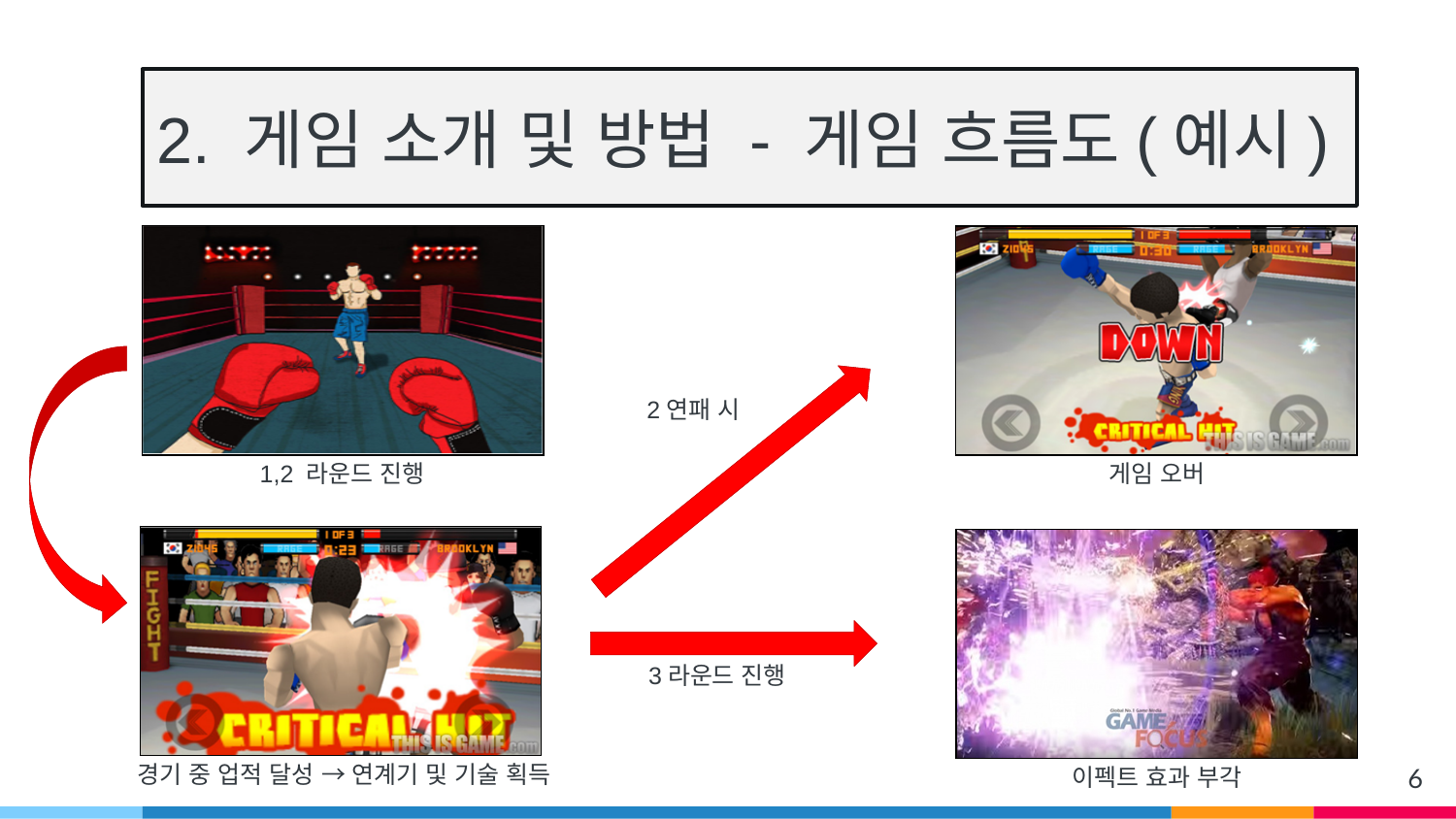

# 2. 게임 소개 및 방법 - 게임 흐름도(예시)
|  |
| --- |
|  |
| --- |
2연패 시

1,2 라운드 진행
게임 오버

|  |
| --- |
|  |
| --- |

3라운드 진행
6
경기 중 업적 달성 → 연계기 및 기술 획득
이펙트 효과 부각